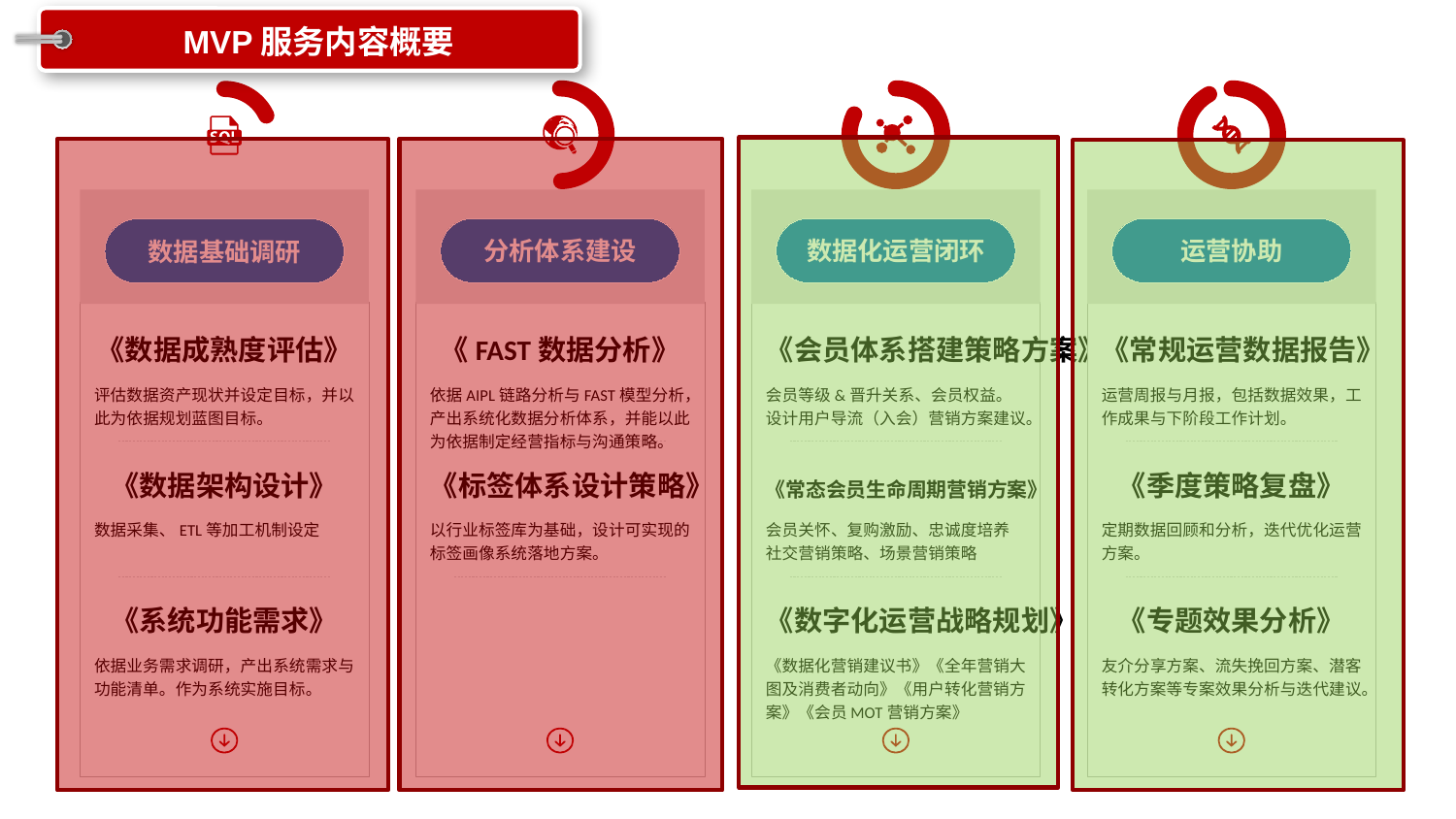

MVP服务内容概要

$1000

《常规运营数据报告》
运营周报与月报，包括数据效果，工作成果与下阶段工作计划。
《季度策略复盘》
定期数据回顾和分析，迭代优化运营方案。
《专题效果分析》
友介分享方案、流失挽回方案、潜客转化方案等专案效果分析与迭代建议。

$250

《数据成熟度评估》
评估数据资产现状并设定目标，并以此为依据规划蓝图目标。
《数据架构设计》
数据采集、ETL等加工机制设定
《系统功能需求》
依据业务需求调研，产出系统需求与功能清单。作为系统实施目标。

$500

《FAST数据分析》
依据AIPL链路分析与FAST模型分析，产出系统化数据分析体系，并能以此为依据制定经营指标与沟通策略。
《标签体系设计策略》
以行业标签库为基础，设计可实现的标签画像系统落地方案。

$850

《会员体系搭建策略方案》
会员等级&晋升关系、会员权益。设计用户导流（入会）营销方案建议。
《常态会员生命周期营销方案》
会员关怀、复购激励、忠诚度培养
社交营销策略、场景营销策略
《数字化运营战略规划》
《数据化营销建议书》《全年营销大图及消费者动向》《用户转化营销方案》《会员MOT营销方案》

分析体系建设
数据化运营闭环
运营协助
数据基础调研